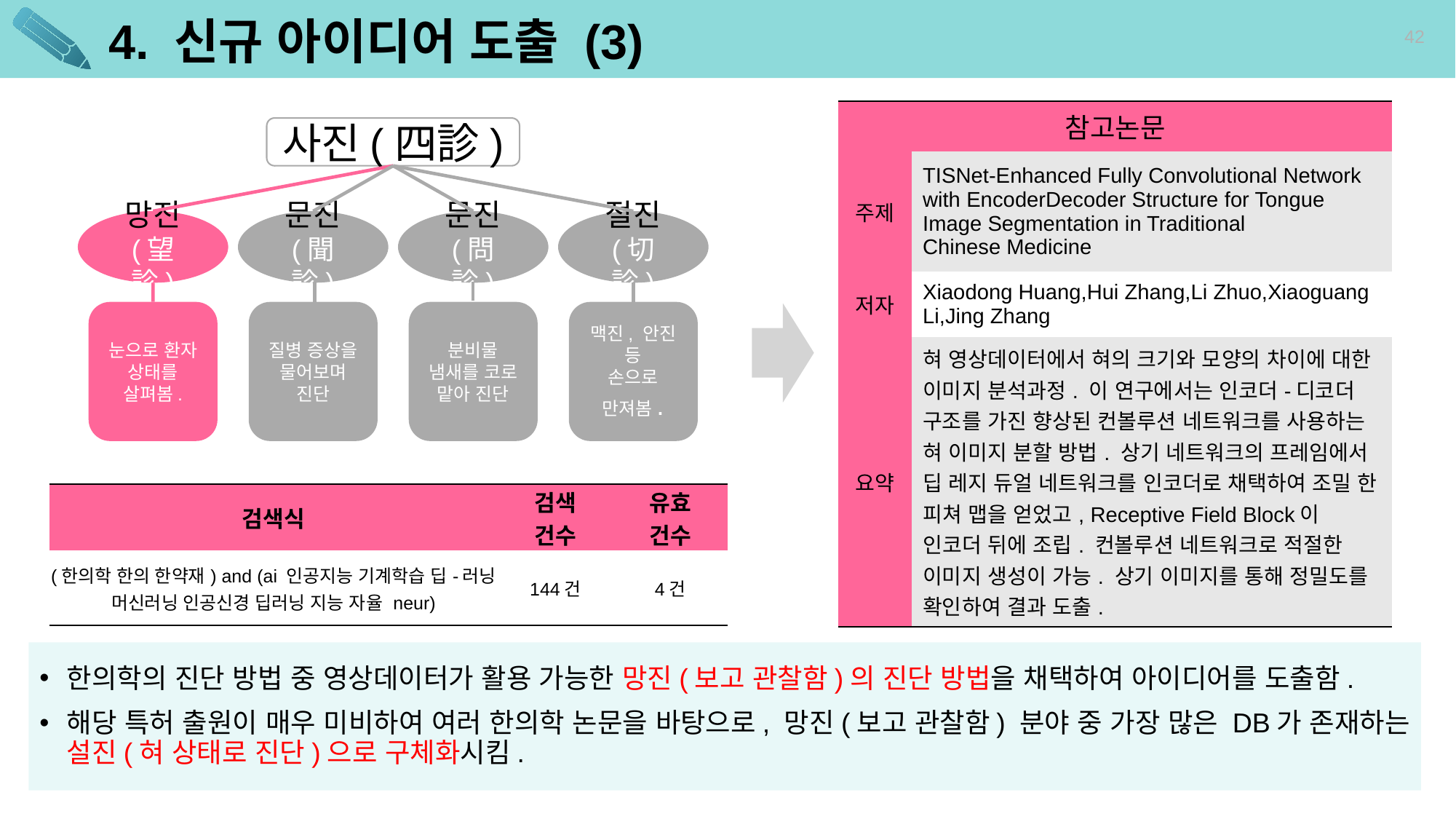

# 4. 신규 아이디어 도출 (3)
42
| 참고논문 |  |
| --- | --- |
| 주제 | TISNet-Enhanced Fully Convolutional Network with EncoderDecoder Structure for Tongue Image Segmentation in Traditional Chinese Medicine |
| 저자 | Xiaodong Huang,Hui Zhang,Li Zhuo,Xiaoguang Li,Jing Zhang |
| 요약 | 혀 영상데이터에서 혀의 크기와 모양의 차이에 대한 이미지 분석과정. 이 연구에서는 인코더-디코더 구조를 가진 향상된 컨볼루션 네트워크를 사용하는 혀 이미지 분할 방법. 상기 네트워크의 프레임에서 딥 레지 듀얼 네트워크를 인코더로 채택하여 조밀 한 피쳐 맵을 얻었고, Receptive Field Block이 인코더 뒤에 조립. 컨볼루션 네트워크로 적절한 이미지 생성이 가능. 상기 이미지를 통해 정밀도를 확인하여 결과 도출. |
사진(四診)
망진
(望診)
눈으로 환자 상태를 살펴봄.
문진
(聞診)
질병 증상을 물어보며 진단
문진
(問診)
분비물 냄새를 코로 맡아 진단
절진
(切診)
맥진, 안진 등
손으로 만져봄.

| 검색식 | 검색 건수 | 유효 건수 |
| --- | --- | --- |
| (한의학 한의 한약재) and (ai 인공지능 기계학습 딥-러닝 머신러닝 인공신경 딥러닝 지능 자율 neur) | 144건 | 4건 |
한의학의 진단 방법 중 영상데이터가 활용 가능한 망진(보고 관찰함)의 진단 방법을 채택하여 아이디어를 도출함.
해당 특허 출원이 매우 미비하여 여러 한의학 논문을 바탕으로, 망진(보고 관찰함) 분야 중 가장 많은 DB가 존재하는 설진(혀 상태로 진단)으로 구체화시킴.